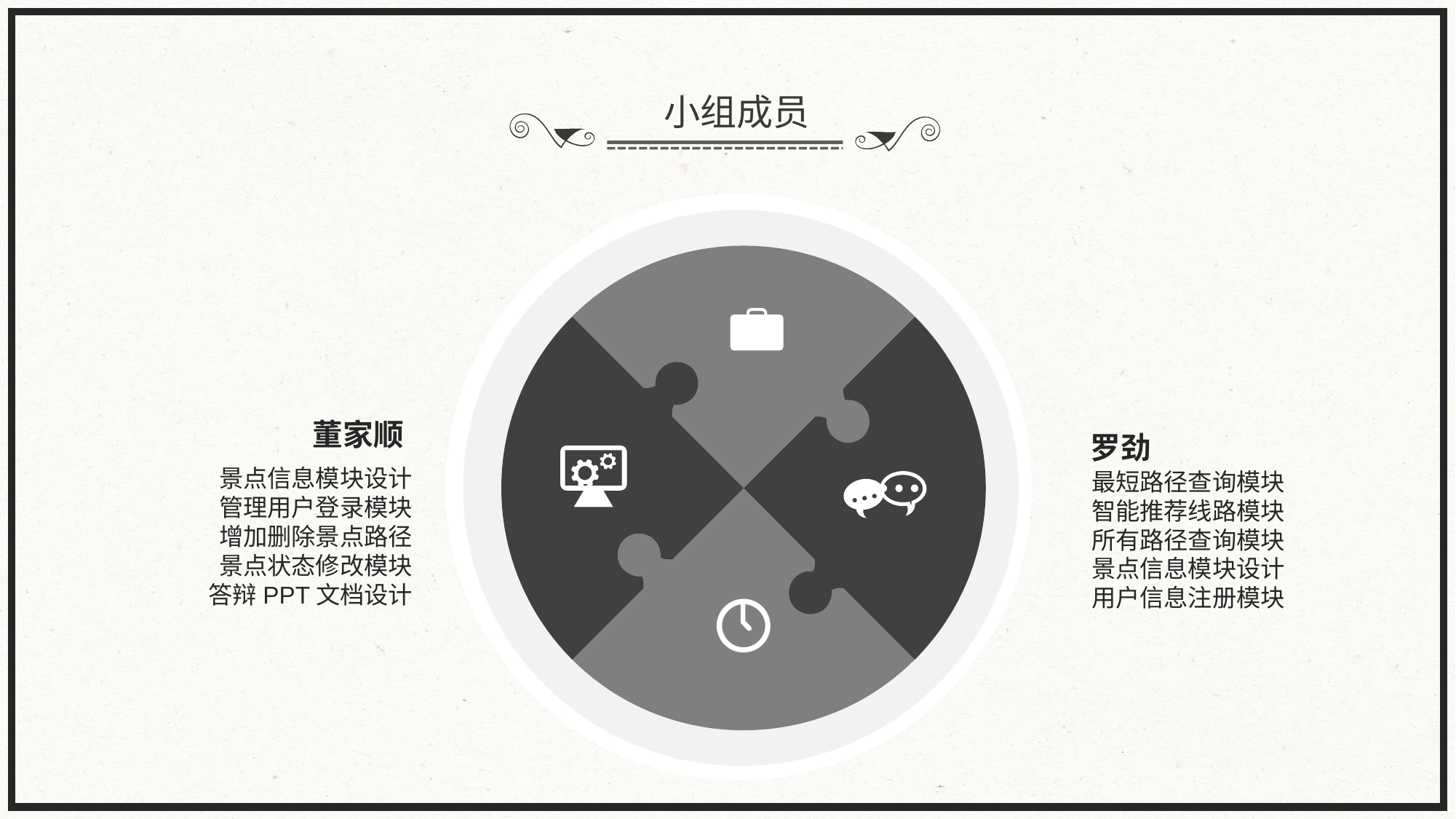

小组成员

董家顺
罗劲

景点信息模块设计
管理用户登录模块
增加删除景点路径
景点状态修改模块
答辩PPT文档设计

最短路径查询模块
智能推荐线路模块
所有路径查询模块
景点信息模块设计
用户信息注册模块